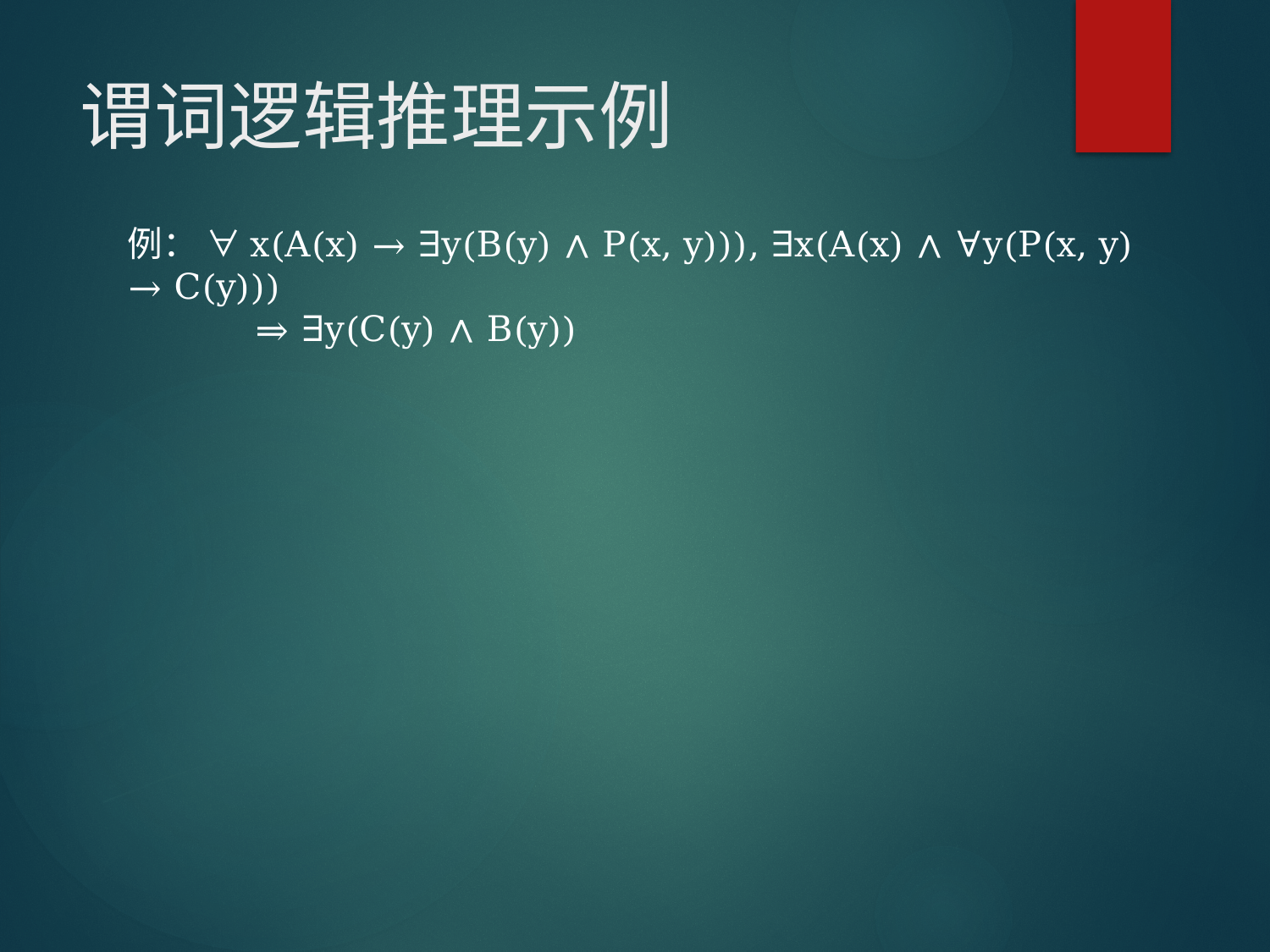

# 谓词逻辑推理示例
例： ∀x(A(x) → ∃y(B(y) ∧ P(x, y))), ∃x(A(x) ∧ ∀y(P(x, y) → C(y)))
	⇒ ∃y(C(y) ∧ B(y))